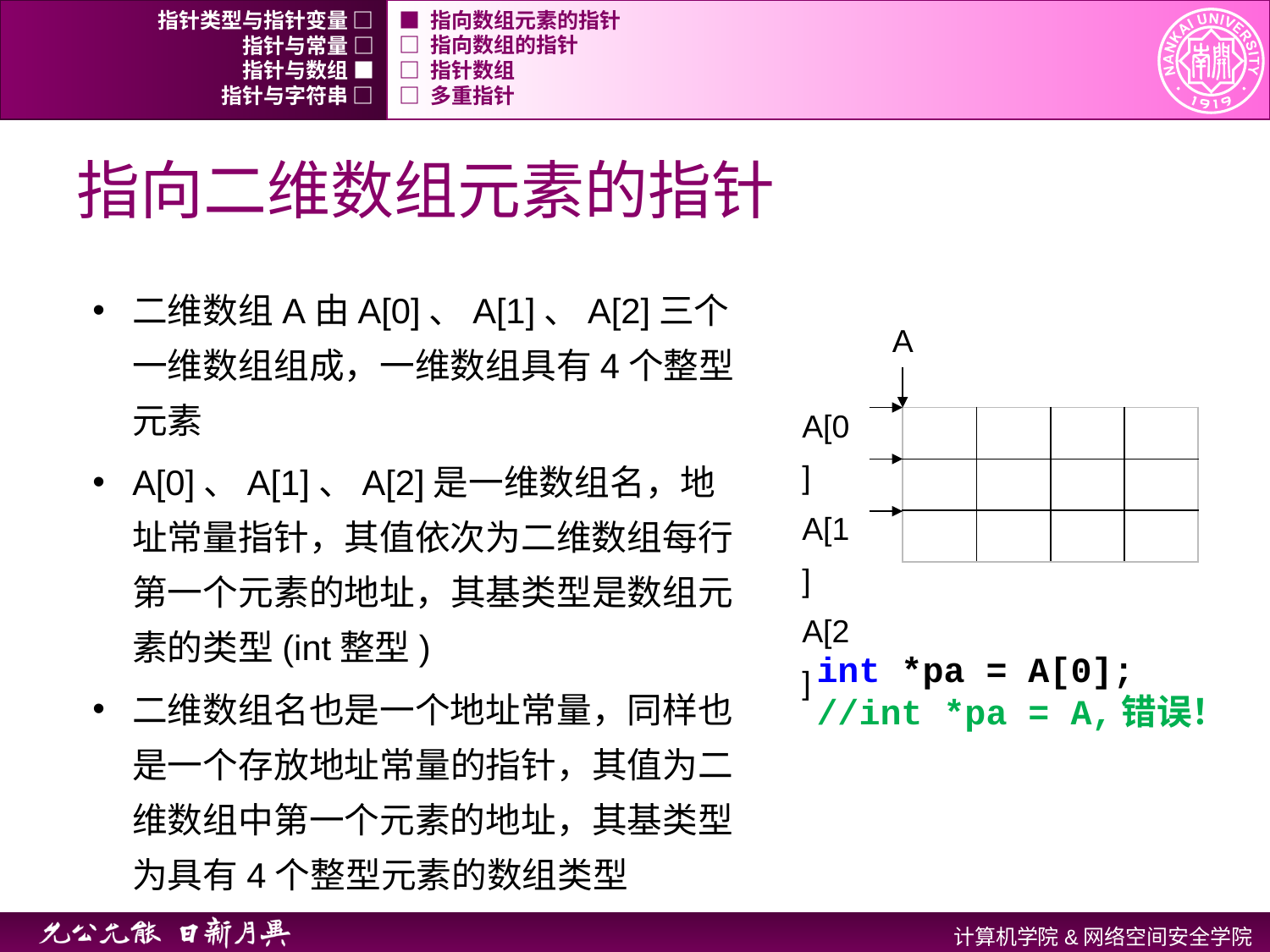

指针类型与指针变量 □
■ 指向数组元素的指针
指针与常量 □
□ 指向数组的指针
指针与数组 ■
□ 指针数组
指针与字符串 □
□ 多重指针
# 指向二维数组元素的指针
二维数组A由A[0]、A[1]、A[2]三个一维数组组成，一维数组具有4个整型元素
A[0]、A[1]、A[2]是一维数组名，地址常量指针，其值依次为二维数组每行第一个元素的地址，其基类型是数组元素的类型(int整型)
二维数组名也是一个地址常量，同样也是一个存放地址常量的指针，其值为二维数组中第一个元素的地址，其基类型为具有4个整型元素的数组类型
A
A[0]
A[1]
A[2]
|  |  |  |  |
| --- | --- | --- | --- |
|  |  |  |  |
|  |  |  |  |
int *pa = A[0];
//int *pa = A,错误！